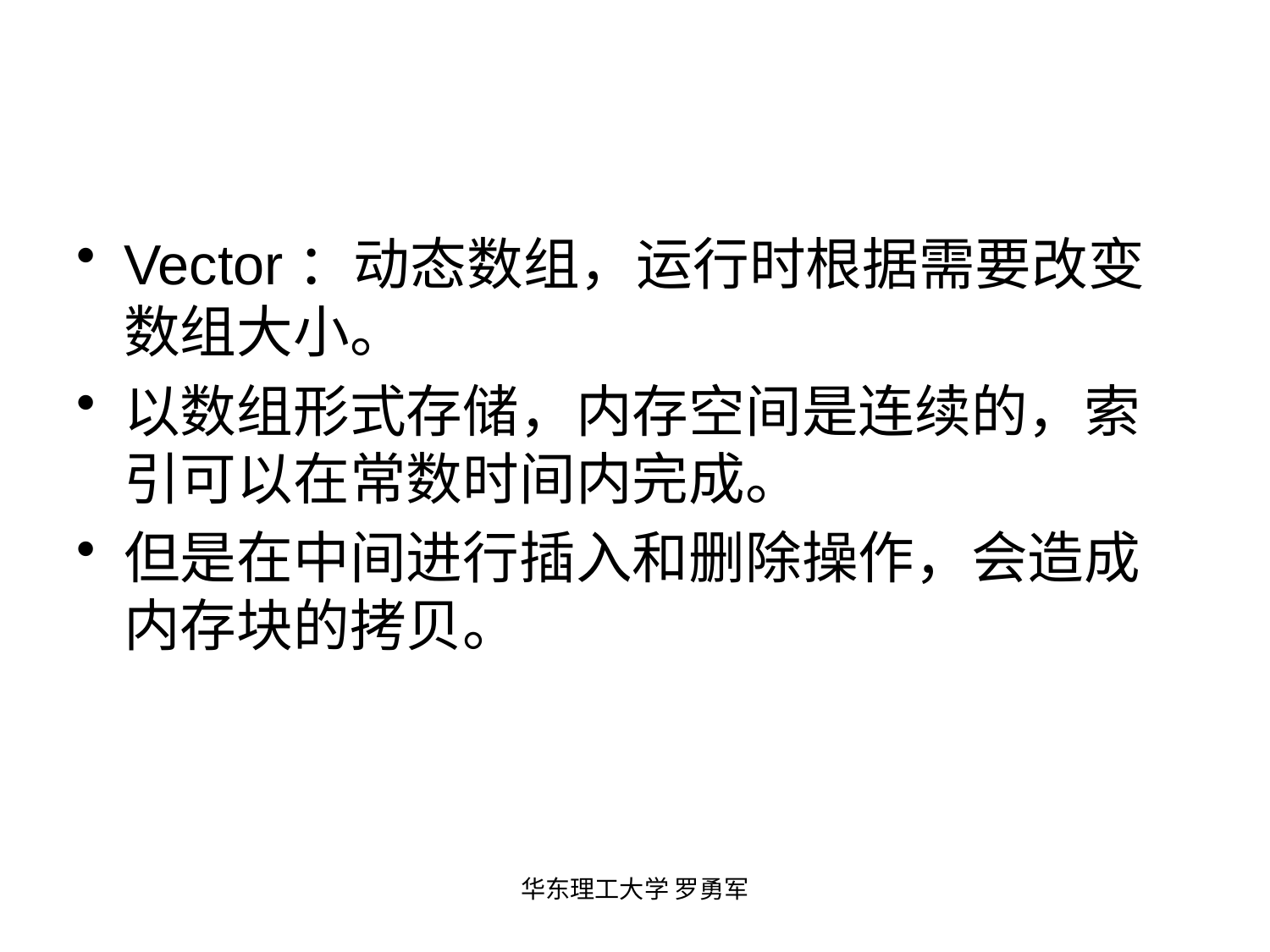

Vector：动态数组，运行时根据需要改变数组大小。
以数组形式存储，内存空间是连续的，索引可以在常数时间内完成。
但是在中间进行插入和删除操作，会造成内存块的拷贝。
华东理工大学 罗勇军